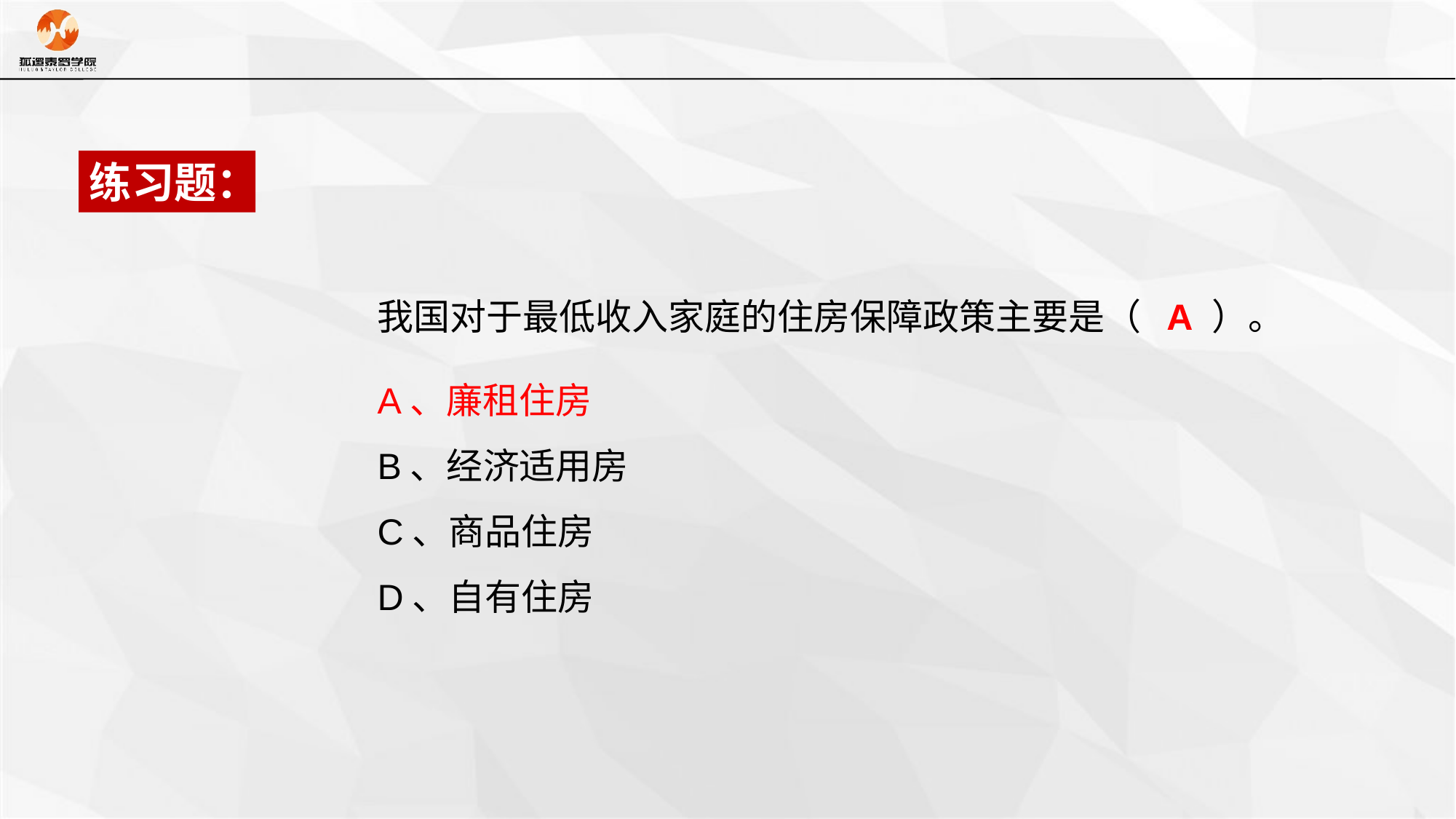

练习题：
我国对于最低收入家庭的住房保障政策主要是（  A ）。
A、廉租住房
B、经济适用房
C、商品住房
D、自有住房